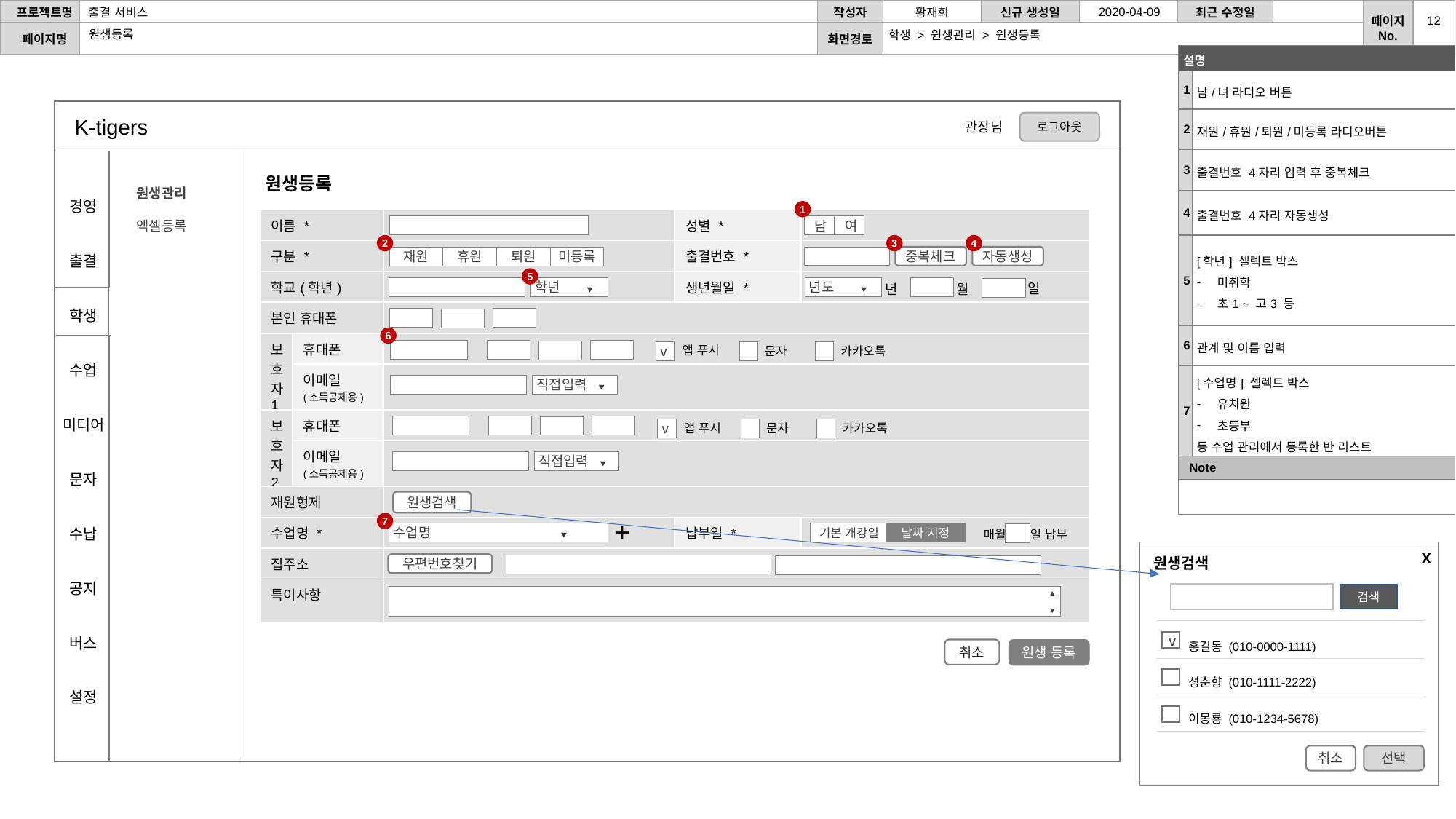

2020-04-09
12
원생등록
학생 > 원생관리 > 원생등록
| 설명 |  |
| --- | --- |
| 1 | 남/녀 라디오 버튼 |
| 2 | 재원/휴원/퇴원/미등록 라디오버튼 |
| 3 | 출결번호 4자리 입력 후 중복체크 |
| 4 | 출결번호 4자리 자동생성 |
| 5 | [학년] 셀렉트 박스 미취학 초1 ~ 고3 등 |
| 6 | 관계 및 이름 입력 |
| 7 | [수업명] 셀렉트 박스 유치원 초등부 등 수업 관리에서 등록한 반 리스트 |
| Note |  |
|  |  |

K-tigers
로그아웃
관장님
원생등록
원생관리

엑셀등록
경영

출결

학생

수업

미디어

문자

수납

공지

버스

설정

1
| 이름 \* |  |  | 성별 \* |  |
| --- | --- | --- | --- | --- |
| 구분 \* |  |  | 출결번호 \* |  |
| 학교(학년) |  |  | 생년월일 \* |  |
| 본인 휴대폰 |  |  |  |  |
| 보 호 자 1 | 휴대폰 |  |  |  |
|  | 이메일 (소득공제용) |  |  |  |
| 보 호 자 2 | 휴대폰 |  |  |  |
|  | 이메일 (소득공제용) |  |  |  |
| 재원형제 |  |  |  |  |
| 수업명 \* |  |  | 납부일 \* |  |
| 집주소 |  |  |  |  |
| 특이사항 |  |  |  |  |

남
여
2
3
4

중복체크
자동생성
재원
휴원
퇴원
미등록
5
일
년
월

학년       ▼
년도       ▼

6
앱 푸시
문자
카카오톡

v

직접입력   ▼
앱 푸시
문자
카카오톡

v

직접입력   ▼
원생검색
+
7
매월       일 납부
수업명                                  ▼
기본 개강일
날짜 지정

ㅇ
X
≪
<
1
2
3
4
5
6
7
원생검색
≫
우편번호찾기

▲

▼

검색

홍길동 (010-0000-1111)
성춘향 (010-1111-2222)
이몽룡 (010-1234-5678)
v
취소
원생 등록

취소
선택